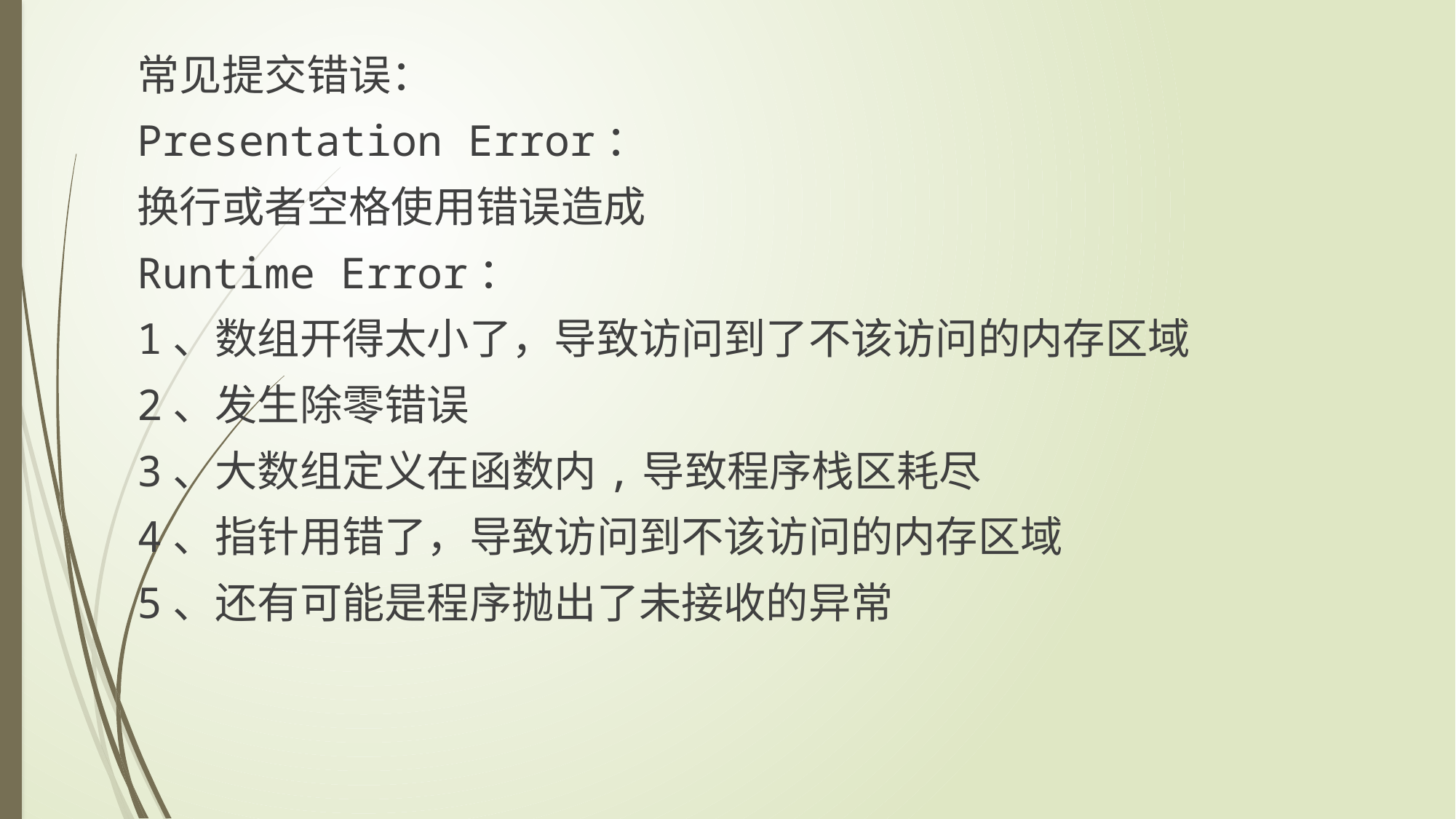

常见提交错误：
Presentation Error：
换行或者空格使用错误造成
Runtime Error：
1、数组开得太小了，导致访问到了不该访问的内存区域
2、发生除零错误
3、大数组定义在函数内,导致程序栈区耗尽
4、指针用错了，导致访问到不该访问的内存区域
5、还有可能是程序抛出了未接收的异常